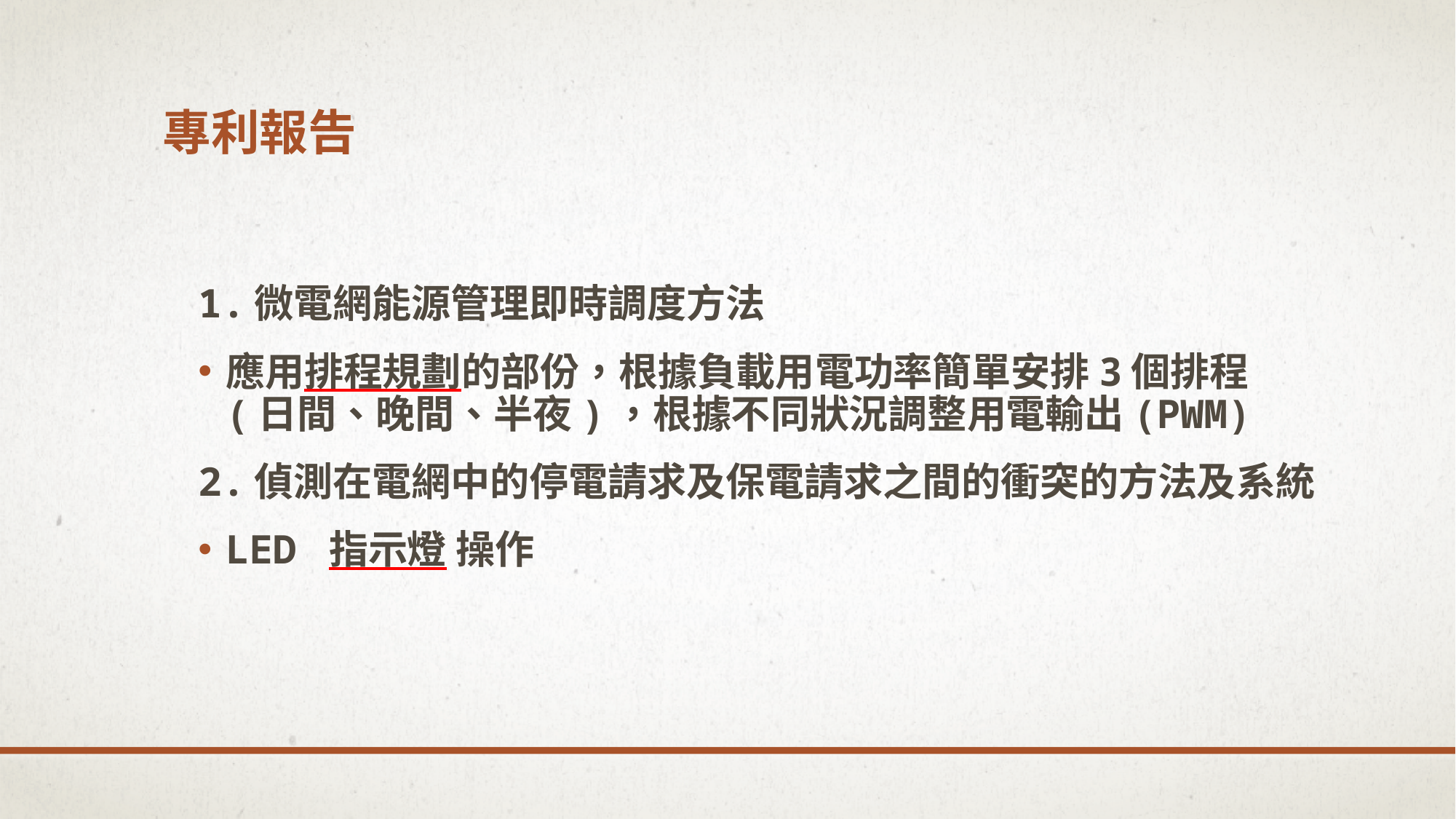

# 專利報告
1.微電網能源管理即時調度方法
應用排程規劃的部份，根據負載用電功率簡單安排3個排程(日間、晚間、半夜)，根據不同狀況調整用電輸出(PWM)
2.偵測在電網中的停電請求及保電請求之間的衝突的方法及系統
LED 指示燈 操作